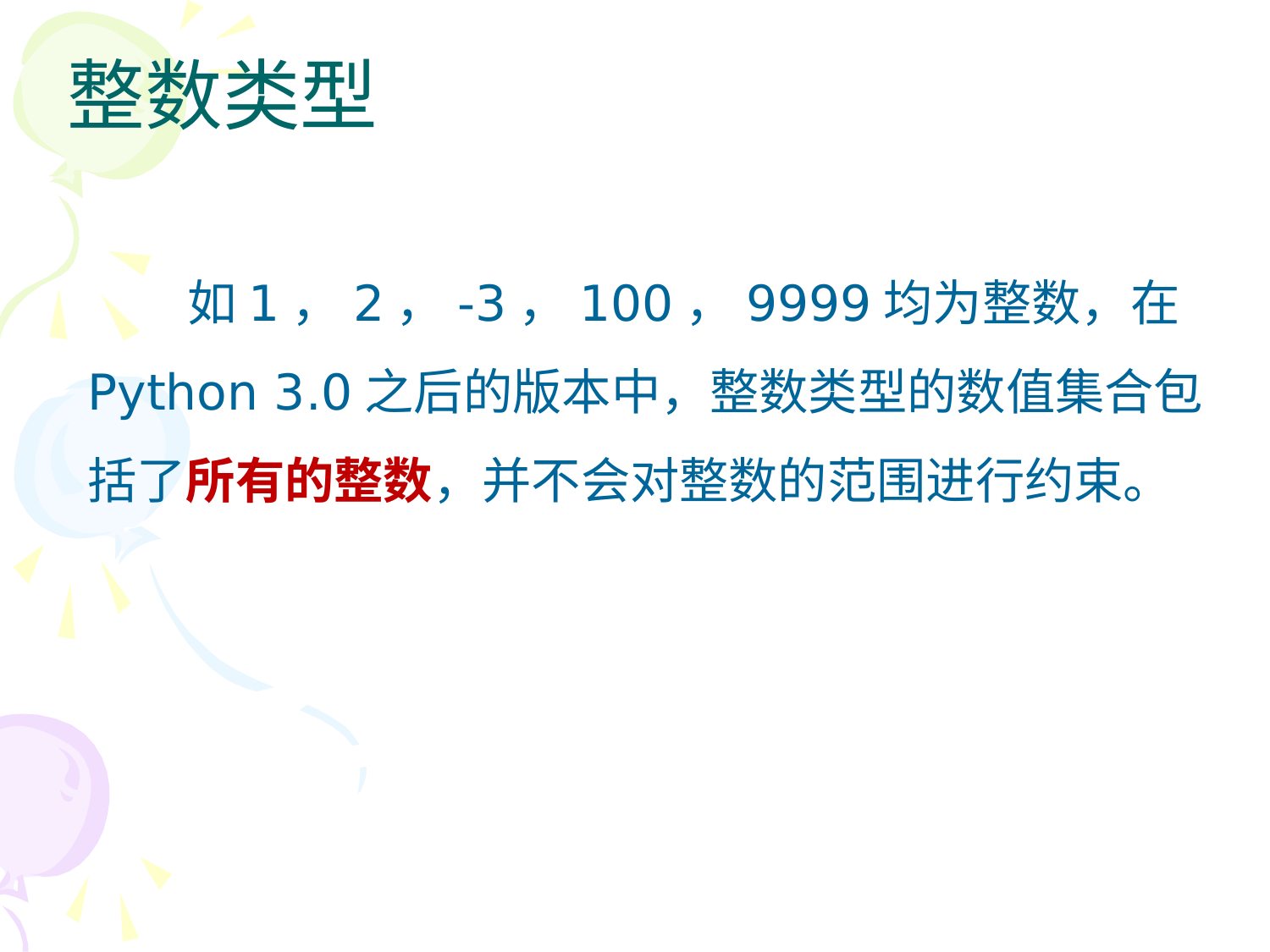

# 整数类型
如1，2，-3，100，9999均为整数，在Python 3.0之后的版本中，整数类型的数值集合包括了所有的整数，并不会对整数的范围进行约束。